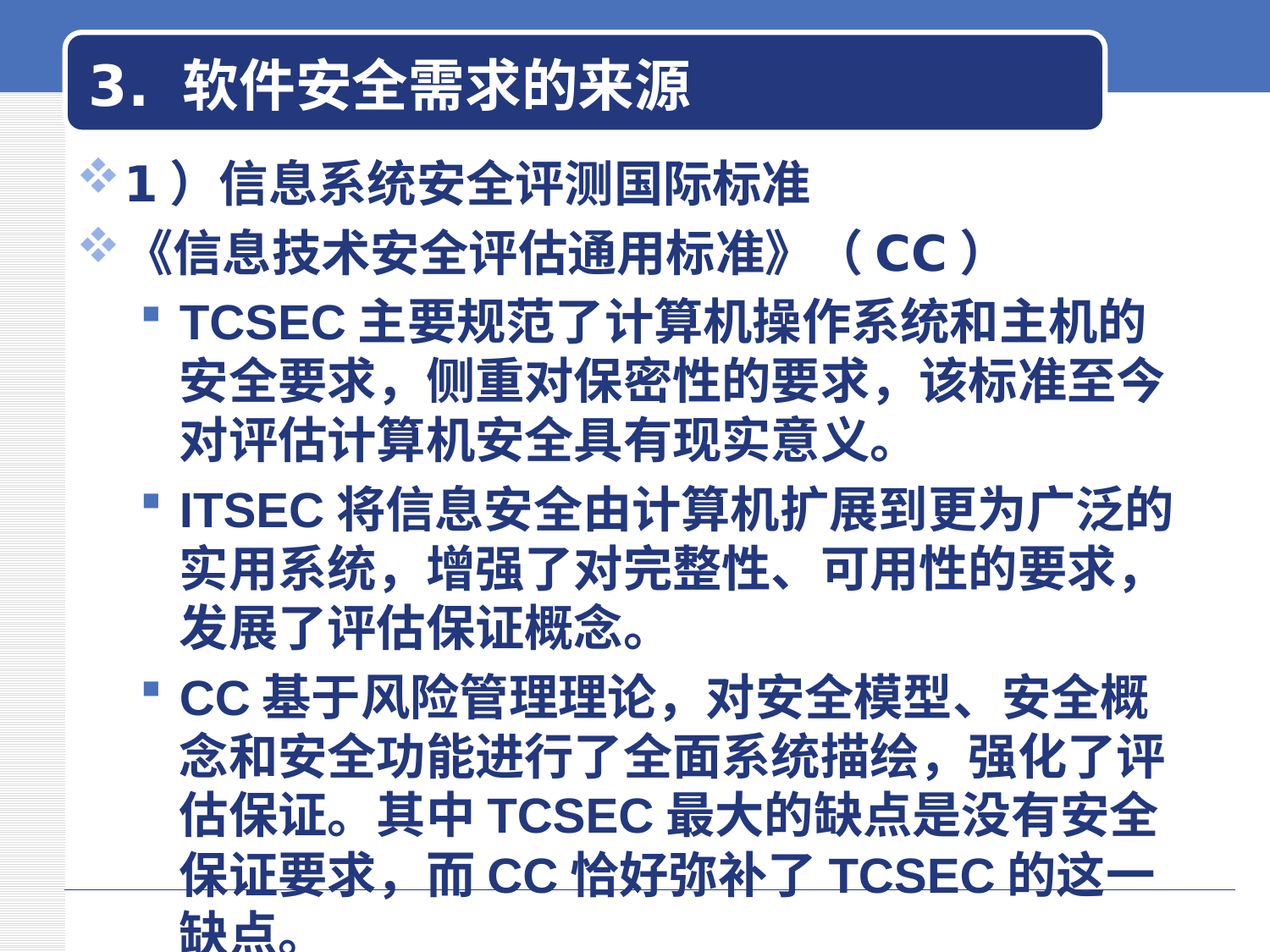

# 3. 软件安全需求的来源
1）信息系统安全评测国际标准
《信息技术安全评估通用标准》（CC）
TCSEC主要规范了计算机操作系统和主机的安全要求，侧重对保密性的要求，该标准至今对评估计算机安全具有现实意义。
ITSEC将信息安全由计算机扩展到更为广泛的实用系统，增强了对完整性、可用性的要求，发展了评估保证概念。
CC基于风险管理理论，对安全模型、安全概念和安全功能进行了全面系统描绘，强化了评估保证。其中TCSEC最大的缺点是没有安全保证要求，而CC恰好弥补了TCSEC的这一缺点。